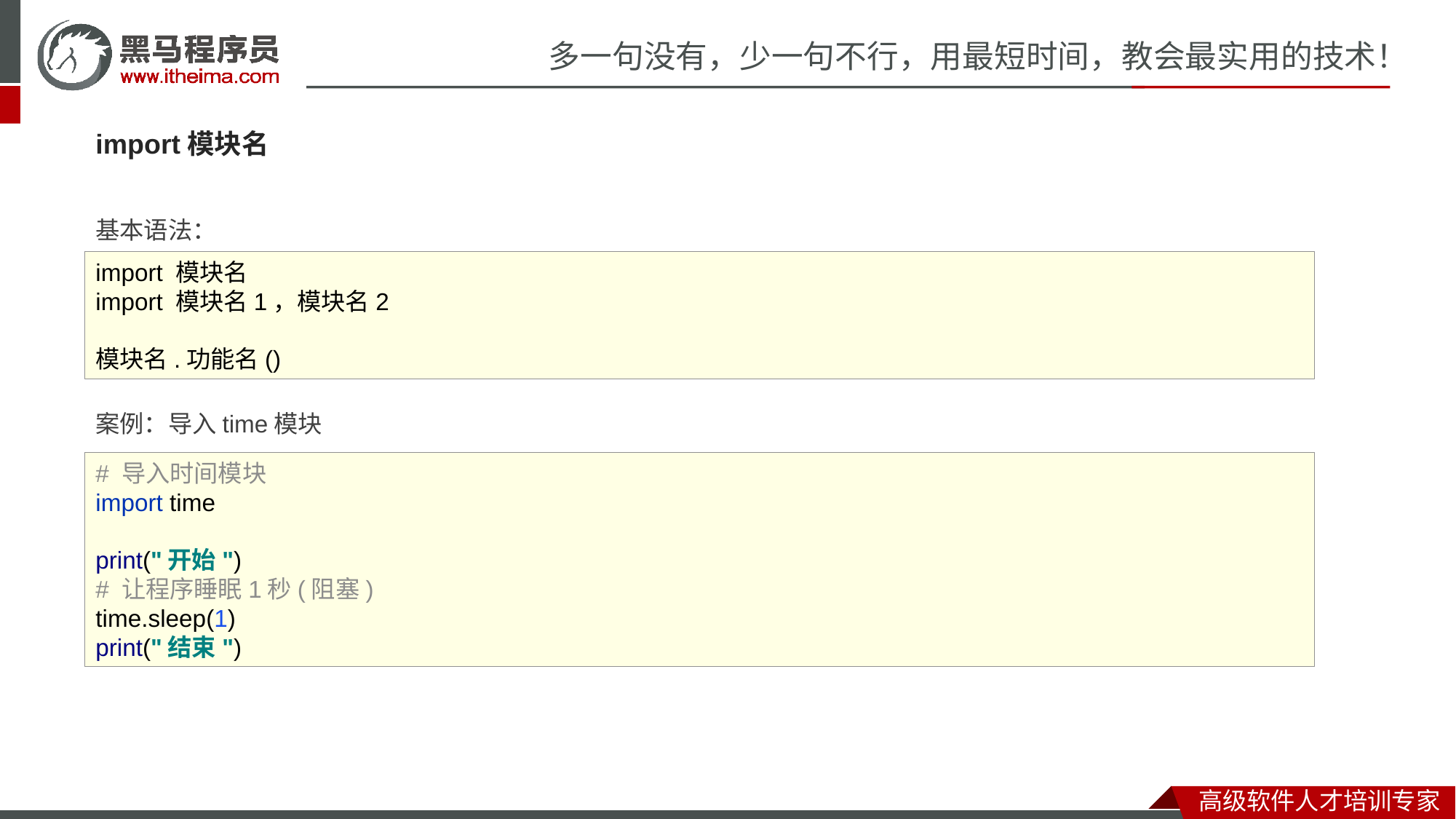

import模块名
基本语法：

案例：导入time模块
import 模块名
import 模块名1，模块名2

模块名.功能名()
# 导入时间模块 import time print("开始") # 让程序睡眠1秒(阻塞) time.sleep(1) print("结束")